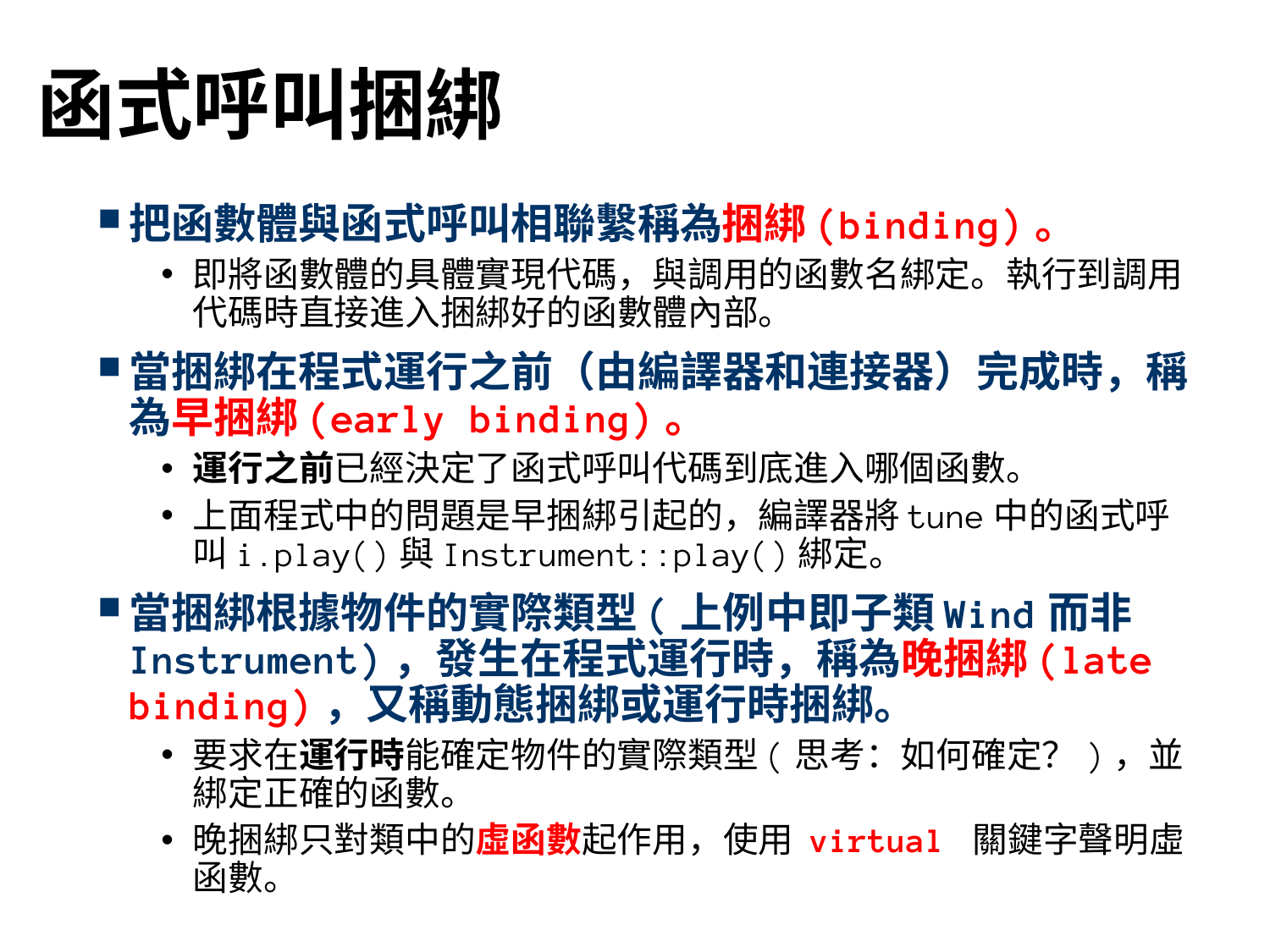

# 函式呼叫捆綁
把函數體與函式呼叫相聯繫稱為捆綁(binding)。
即將函數體的具體實現代碼，與調用的函數名綁定。執行到調用代碼時直接進入捆綁好的函數體內部。
當捆綁在程式運行之前（由編譯器和連接器）完成時，稱為早捆綁(early binding)。
運行之前已經決定了函式呼叫代碼到底進入哪個函數。
上面程式中的問題是早捆綁引起的，編譯器將tune中的函式呼叫i.play()與Instrument::play()綁定。
當捆綁根據物件的實際類型(上例中即子類Wind而非Instrument)，發生在程式運行時，稱為晚捆綁(late binding)，又稱動態捆綁或運行時捆綁。
要求在運行時能確定物件的實際類型(思考：如何確定？)，並綁定正確的函數。
晚捆綁只對類中的虛函數起作用，使用 virtual 關鍵字聲明虛函數。